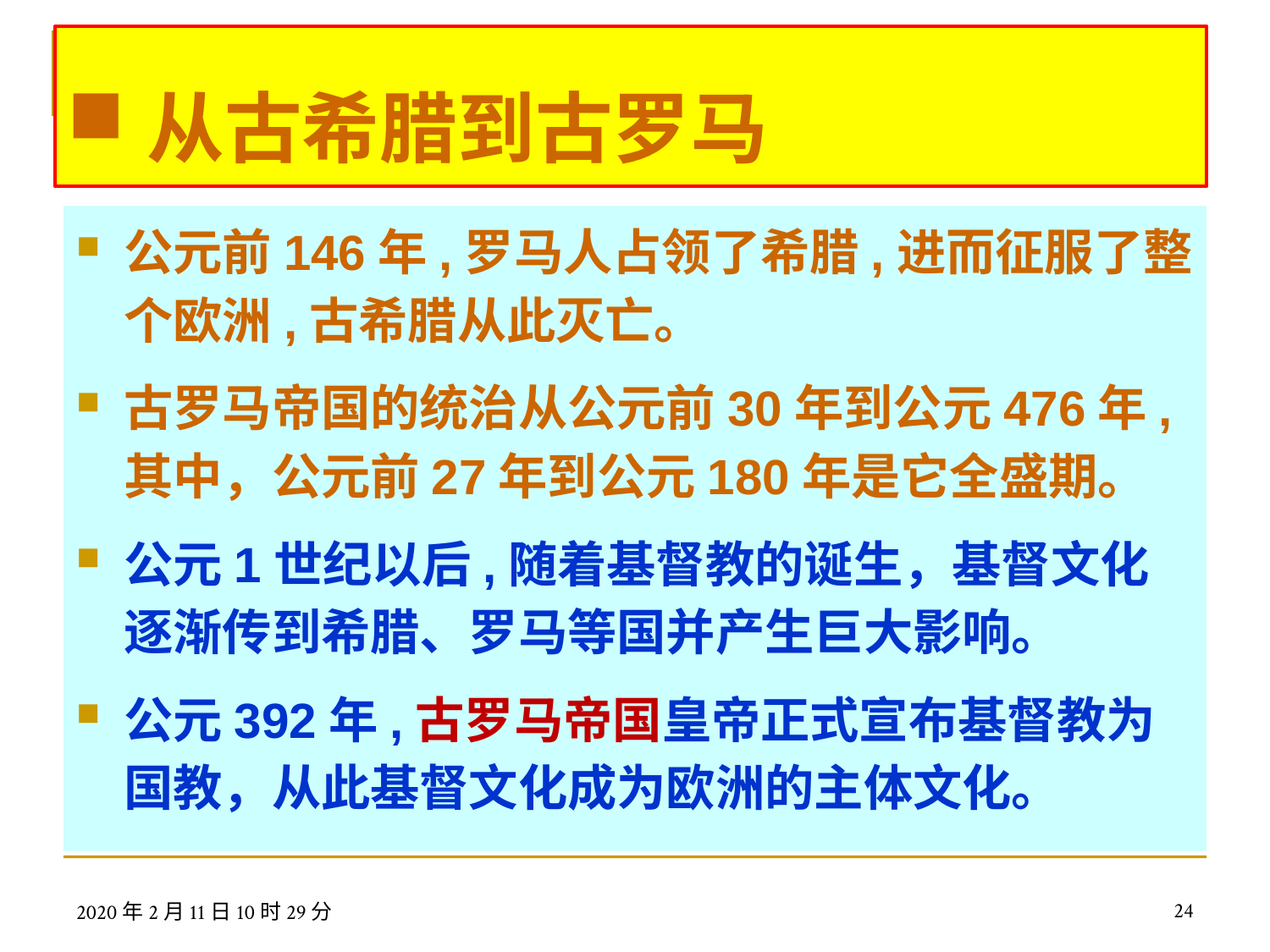

# 从古希腊到古罗马
公元前146年,罗马人占领了希腊,进而征服了整个欧洲,古希腊从此灭亡。
古罗马帝国的统治从公元前30年到公元476年,其中，公元前27年到公元180年是它全盛期。
公元1世纪以后,随着基督教的诞生，基督文化逐渐传到希腊、罗马等国并产生巨大影响。
公元392年,古罗马帝国皇帝正式宣布基督教为国教，从此基督文化成为欧洲的主体文化。
2020年2月11日10时29分
24